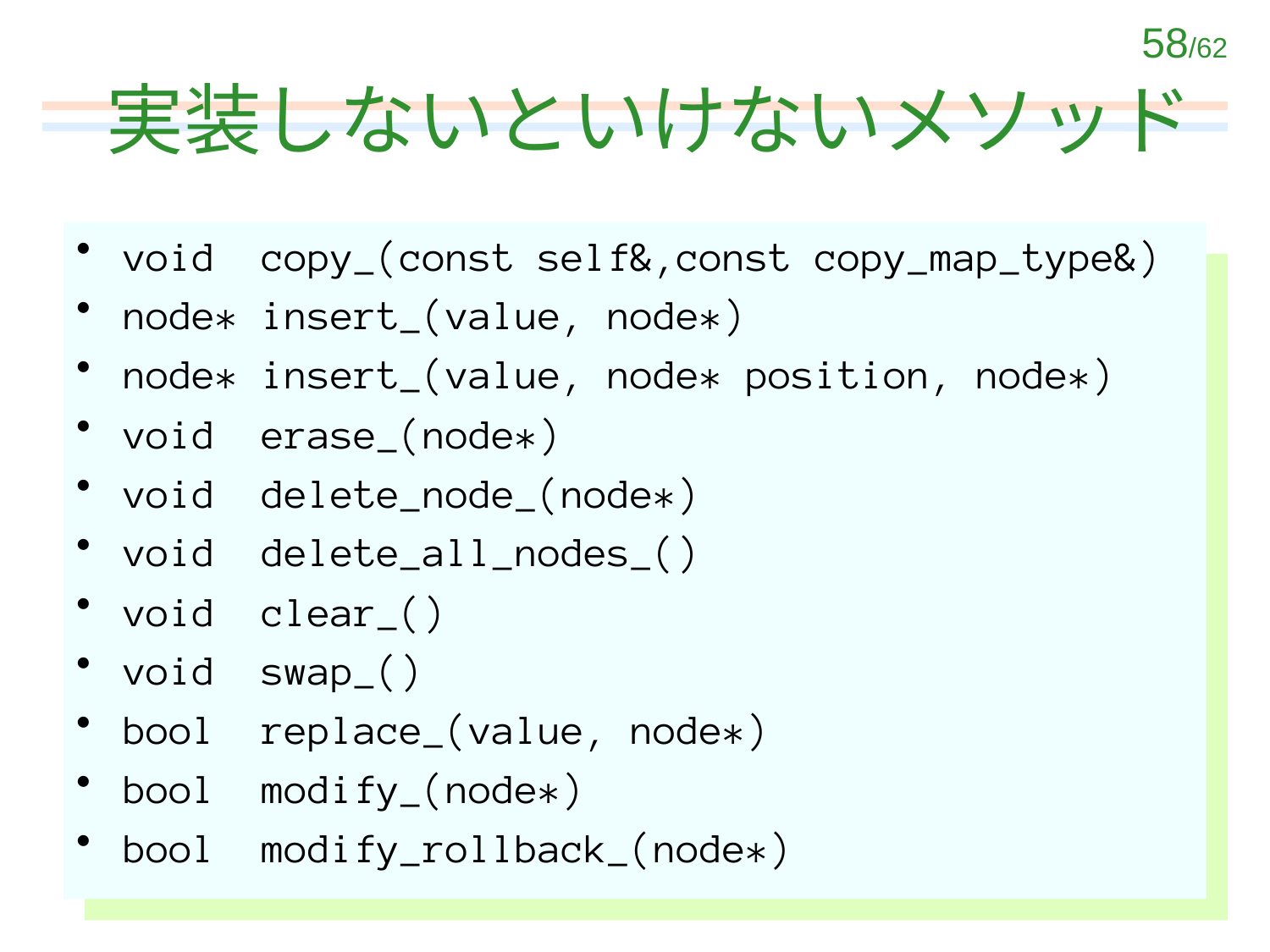

# 実装しないといけないメソッド
void  copy_(const self&,const copy_map_type&)
node* insert_(value, node*)
node* insert_(value, node* position, node*)
void  erase_(node*)
void  delete_node_(node*)
void  delete_all_nodes_()
void  clear_()
void  swap_()
bool  replace_(value, node*)
bool  modify_(node*)
bool  modify_rollback_(node*)